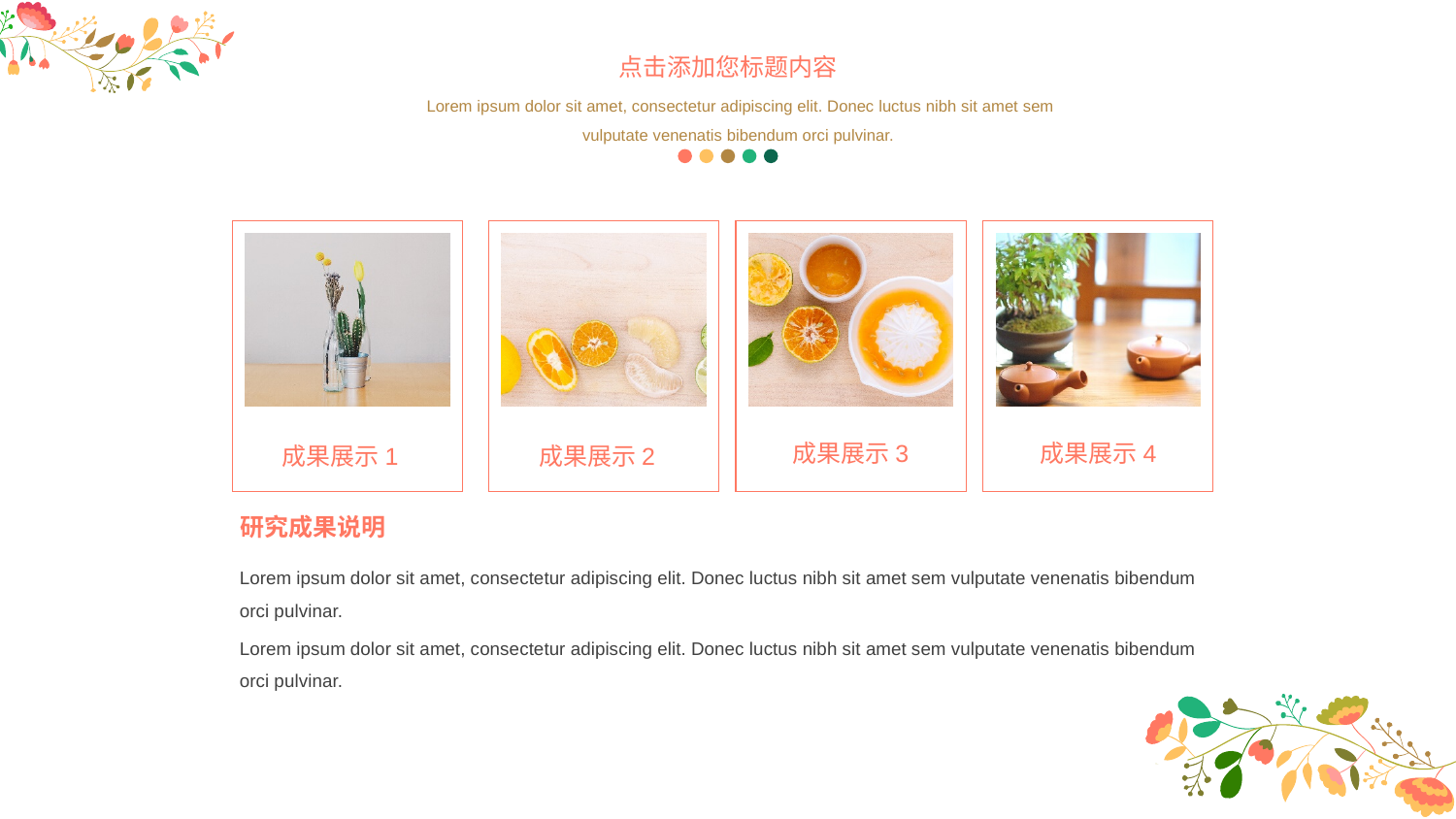

点击添加您标题内容
Lorem ipsum dolor sit amet, consectetur adipiscing elit. Donec luctus nibh sit amet sem vulputate venenatis bibendum orci pulvinar.

成果展示4
成果展示3
成果展示1
成果展示2
研究成果说明
Lorem ipsum dolor sit amet, consectetur adipiscing elit. Donec luctus nibh sit amet sem vulputate venenatis bibendum orci pulvinar.
Lorem ipsum dolor sit amet, consectetur adipiscing elit. Donec luctus nibh sit amet sem vulputate venenatis bibendum orci pulvinar.